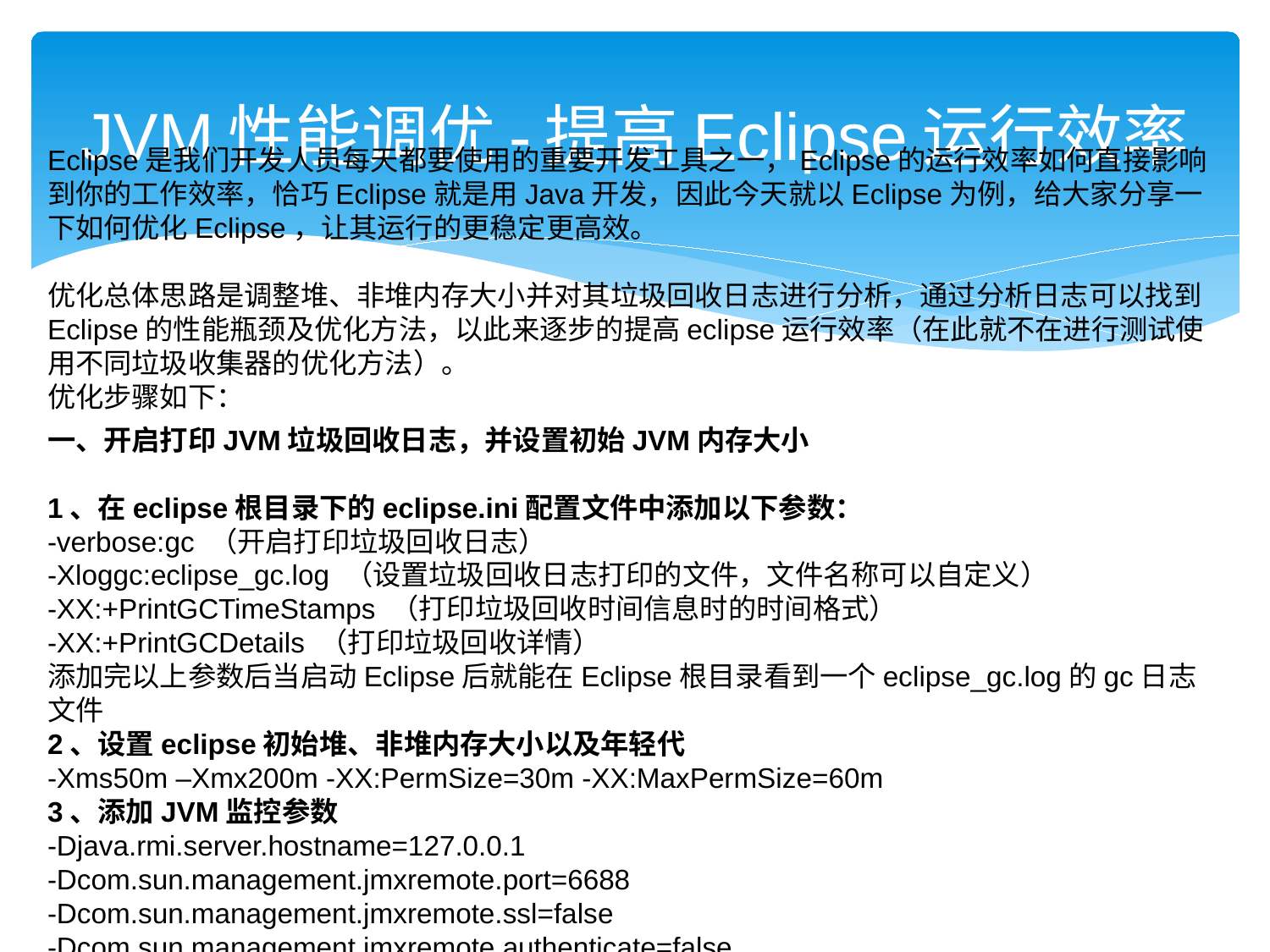

# JVM性能调优-提高Eclipse运行效率
Eclipse是我们开发人员每天都要使用的重要开发工具之一，Eclipse的运行效率如何直接影响到你的工作效率，恰巧Eclipse就是用Java开发，因此今天就以Eclipse为例，给大家分享一下如何优化Eclipse，让其运行的更稳定更高效。

优化总体思路是调整堆、非堆内存大小并对其垃圾回收日志进行分析，通过分析日志可以找到Eclipse的性能瓶颈及优化方法，以此来逐步的提高eclipse运行效率（在此就不在进行测试使用不同垃圾收集器的优化方法）。
优化步骤如下：
一、开启打印JVM垃圾回收日志，并设置初始JVM内存大小

1、在eclipse根目录下的eclipse.ini配置文件中添加以下参数：
-verbose:gc （开启打印垃圾回收日志）
-Xloggc:eclipse_gc.log （设置垃圾回收日志打印的文件，文件名称可以自定义）
-XX:+PrintGCTimeStamps （打印垃圾回收时间信息时的时间格式）
-XX:+PrintGCDetails （打印垃圾回收详情）
添加完以上参数后当启动Eclipse后就能在Eclipse根目录看到一个eclipse_gc.log的gc日志文件
2、设置eclipse初始堆、非堆内存大小以及年轻代
-Xms50m –Xmx200m -XX:PermSize=30m -XX:MaxPermSize=60m
3、添加JVM监控参数
-Djava.rmi.server.hostname=127.0.0.1
-Dcom.sun.management.jmxremote.port=6688
-Dcom.sun.management.jmxremote.ssl=false
-Dcom.sun.management.jmxremote.authenticate=false